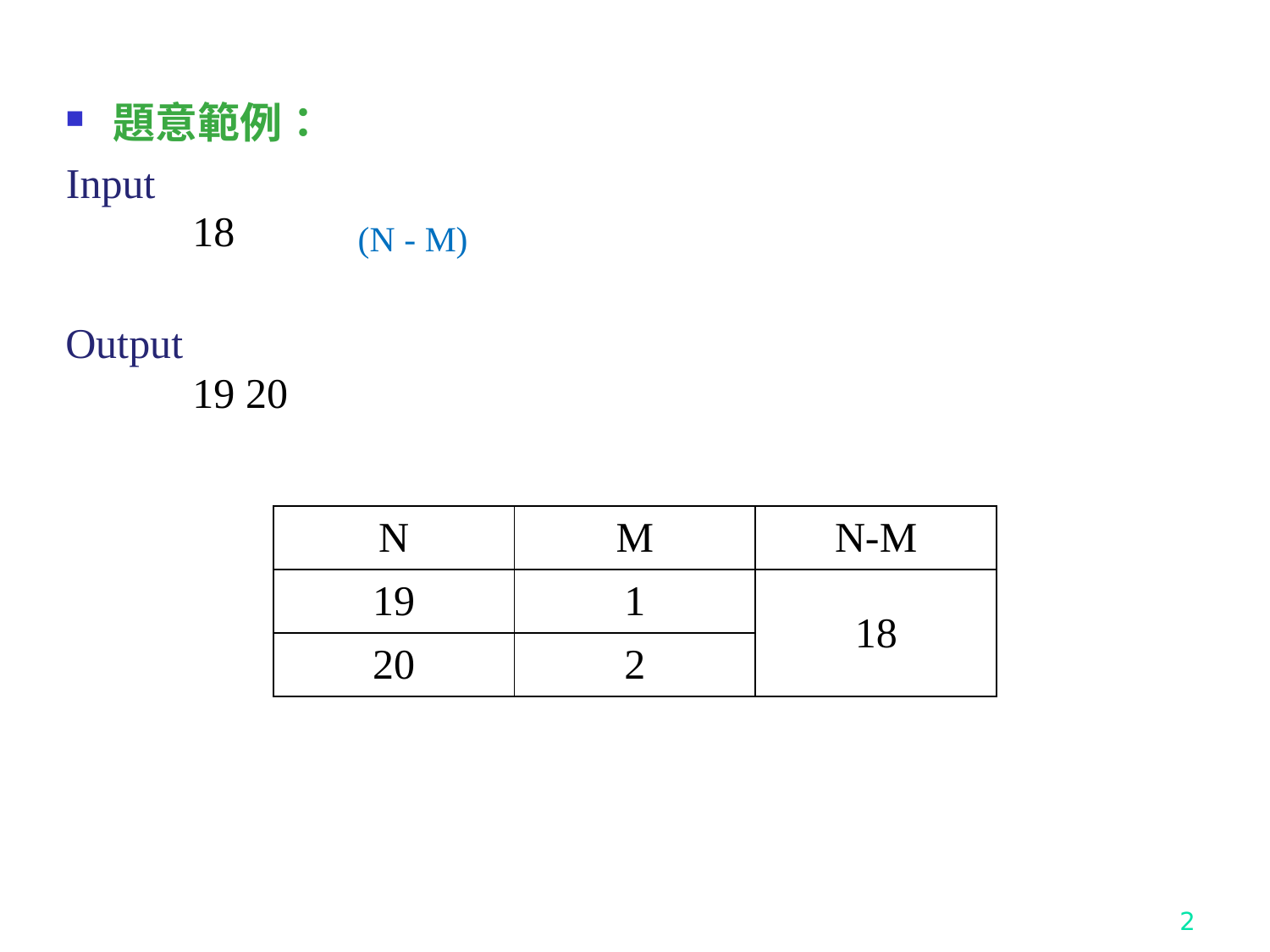

題意範例：

	18

	19 20

Input
(N - M)
Output
| N | M | N-M |
| --- | --- | --- |
| 19 | 1 | 18 |
| 20 | 2 |  |
2